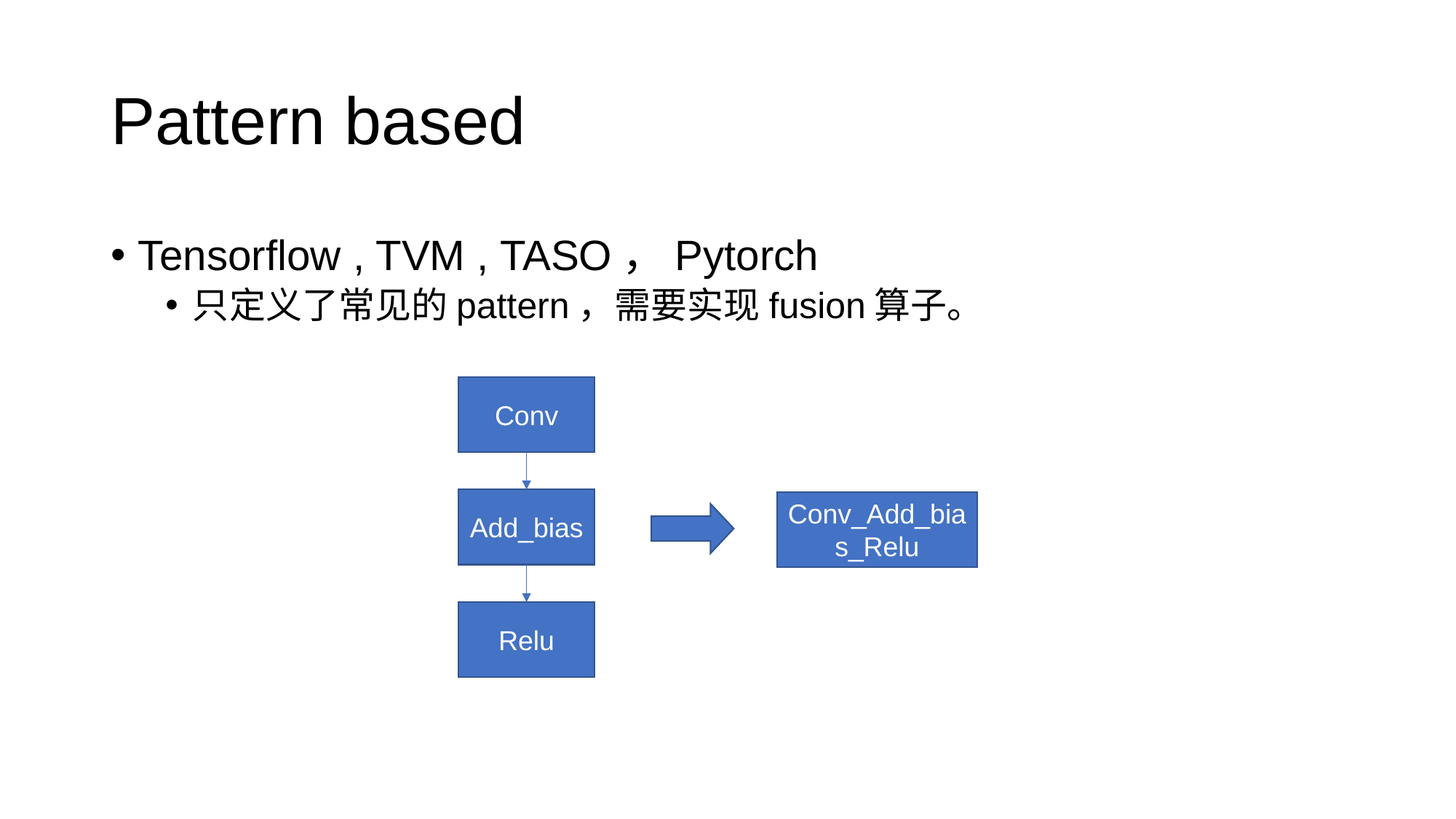

# Pattern based
Tensorflow , TVM , TASO，Pytorch
只定义了常见的pattern，需要实现fusion算子。

Conv
Add_bias
Conv_Add_bias_Relu

Relu